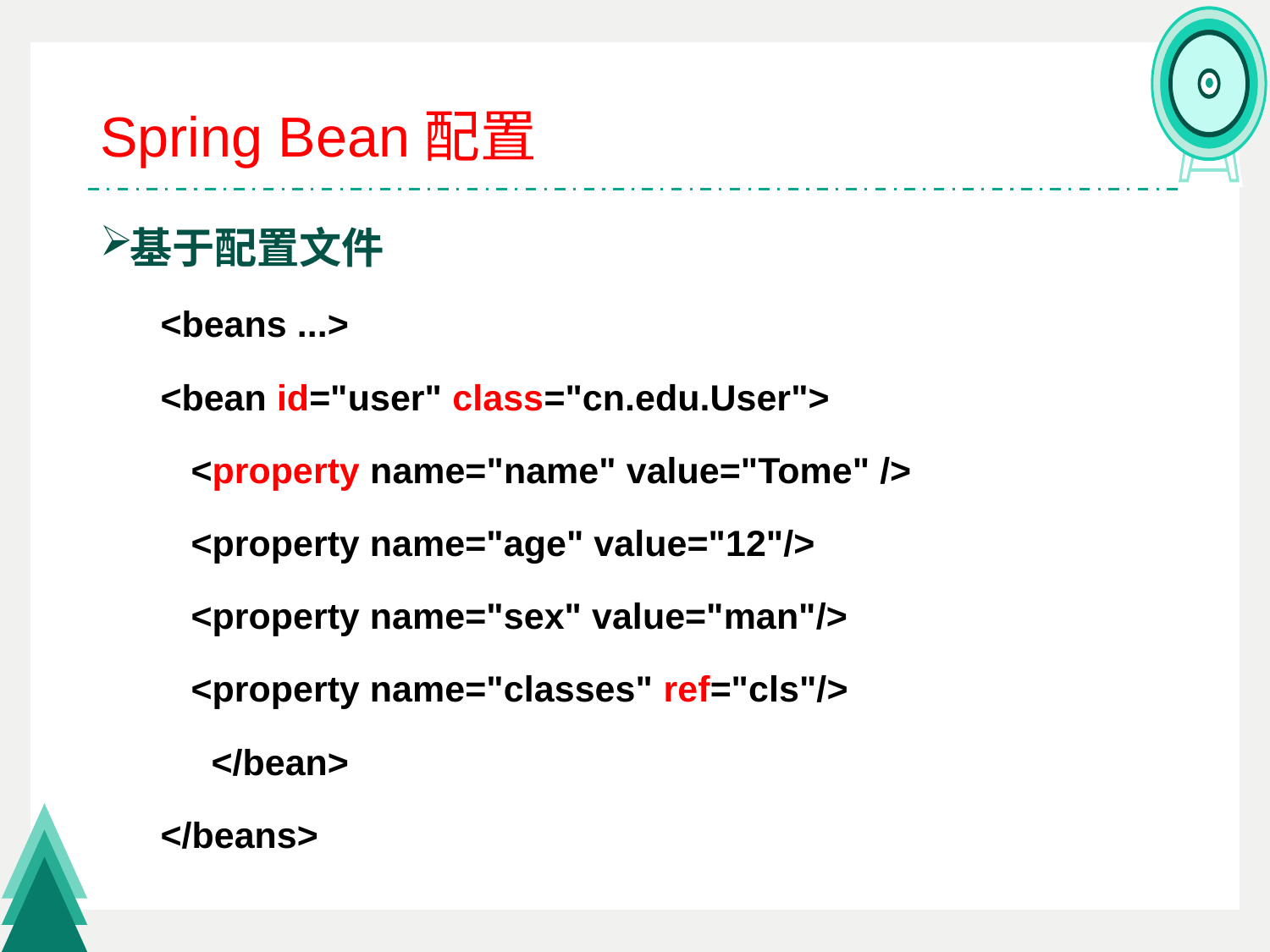

# Spring Bean配置
基于配置文件
<beans ...>
	<bean id="user" class="cn.edu.User">
	   <property name="name" value="Tome" />
	   <property name="age" value="12"/>
	   <property name="sex" value="man"/>
	   <property name="classes" ref="cls"/>
     </bean>
</beans>